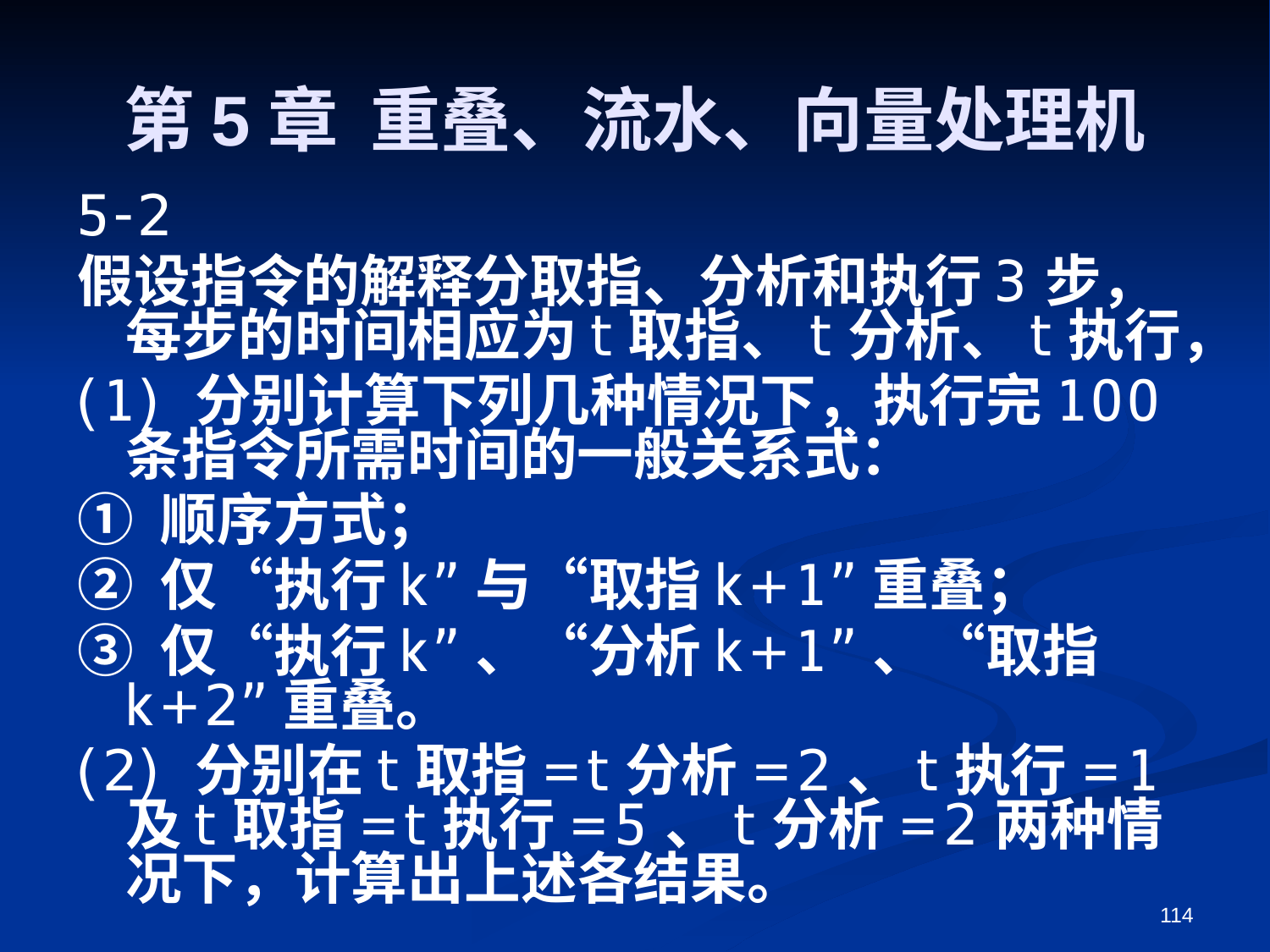

# 第5章  重叠、流水、向量处理机
5-2
假设指令的解释分取指、分析和执行3步，每步的时间相应为t取指、t分析、t执行，
(1) 分别计算下列几种情况下，执行完100条指令所需时间的一般关系式：
① 顺序方式；
② 仅“执行k”与“取指k+1”重叠；
③ 仅“执行k”、“分析k+1”、“取指k+2”重叠。
(2) 分别在t取指=t分析=2、t执行=1及t取指=t执行=5、t分析=2两种情况下，计算出上述各结果。
114